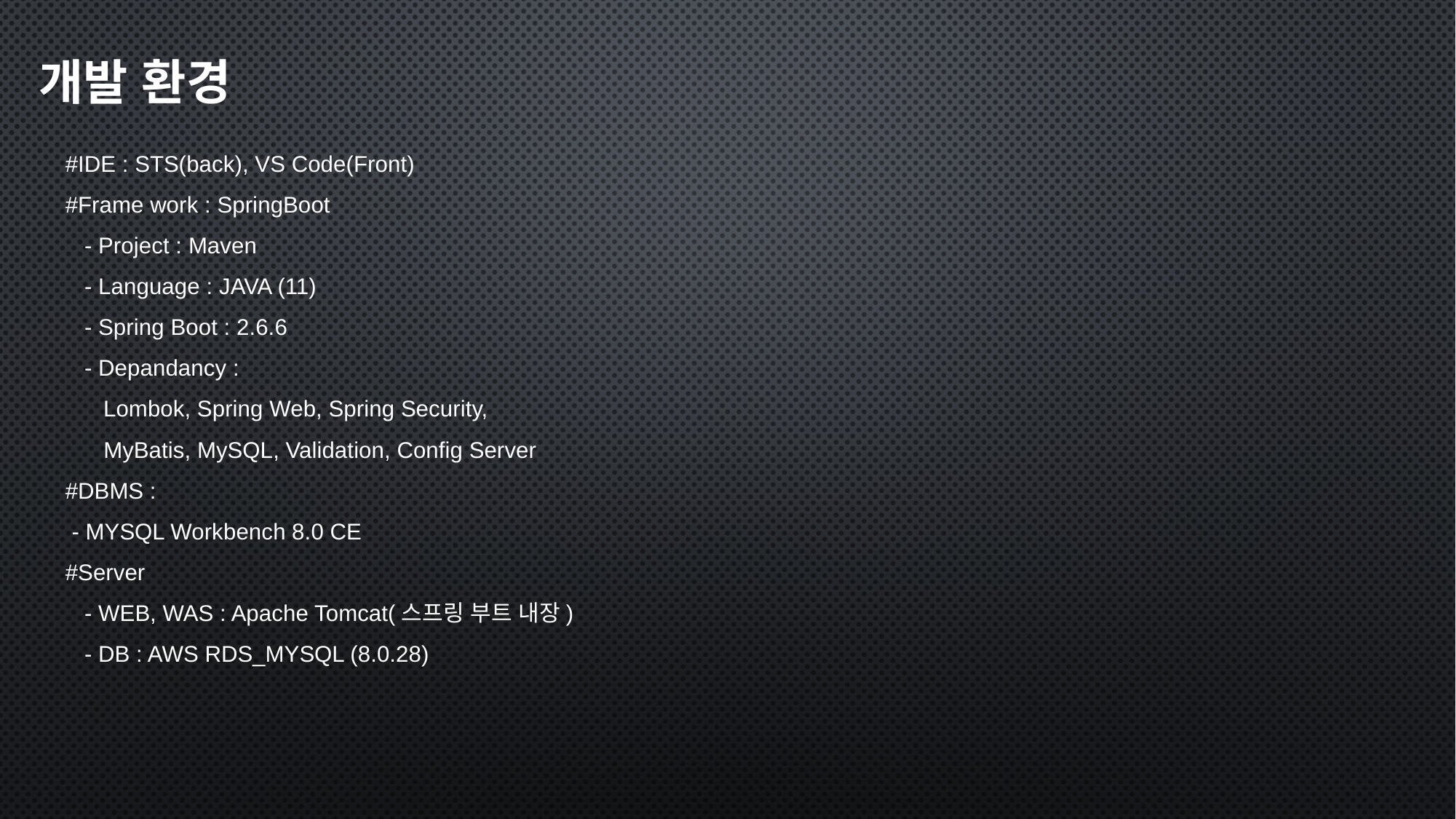

# 개발 환경
#IDE : STS(back), VS Code(Front)
#Frame work : SpringBoot
   - Project : Maven
   - Language : JAVA (11)
   - Spring Boot : 2.6.6
   - Depandancy :
      Lombok, Spring Web, Spring Security,
      MyBatis, MySQL, Validation, Config Server
#DBMS :
 - MYSQL Workbench 8.0 CE
#Server
   - WEB, WAS : Apache Tomcat(스프링 부트 내장)
   - DB : AWS RDS_MYSQL (8.0.28)